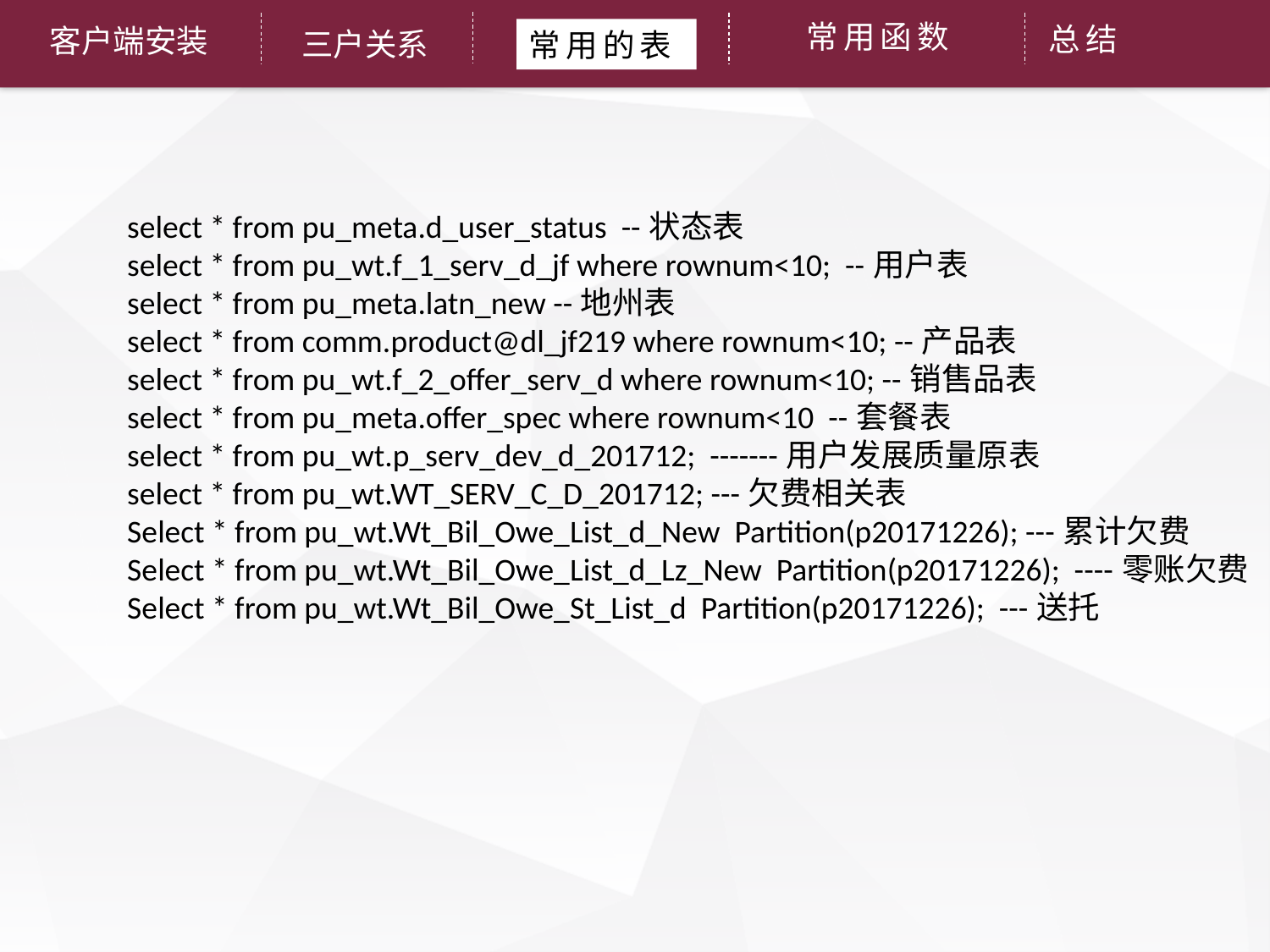

常用函数
总结
客户端安装
三户关系
常用的表
select * from pu_meta.d_user_status  --状态表
select * from pu_wt.f_1_serv_d_jf where rownum<10;  --用户表
select * from pu_meta.latn_new --地州表
select * from comm.product@dl_jf219 where rownum<10; --产品表
select * from pu_wt.f_2_offer_serv_d where rownum<10; --销售品表
select * from pu_meta.offer_spec where rownum<10  --套餐表
select * from pu_wt.p_serv_dev_d_201712;  -------用户发展质量原表
select * from pu_wt.WT_SERV_C_D_201712; ---欠费相关表
Select * from pu_wt.Wt_Bil_Owe_List_d_New  Partition(p20171226); ---累计欠费
Select * from pu_wt.Wt_Bil_Owe_List_d_Lz_New  Partition(p20171226);  ----零账欠费
Select * from pu_wt.Wt_Bil_Owe_St_List_d  Partition(p20171226);  ---送托